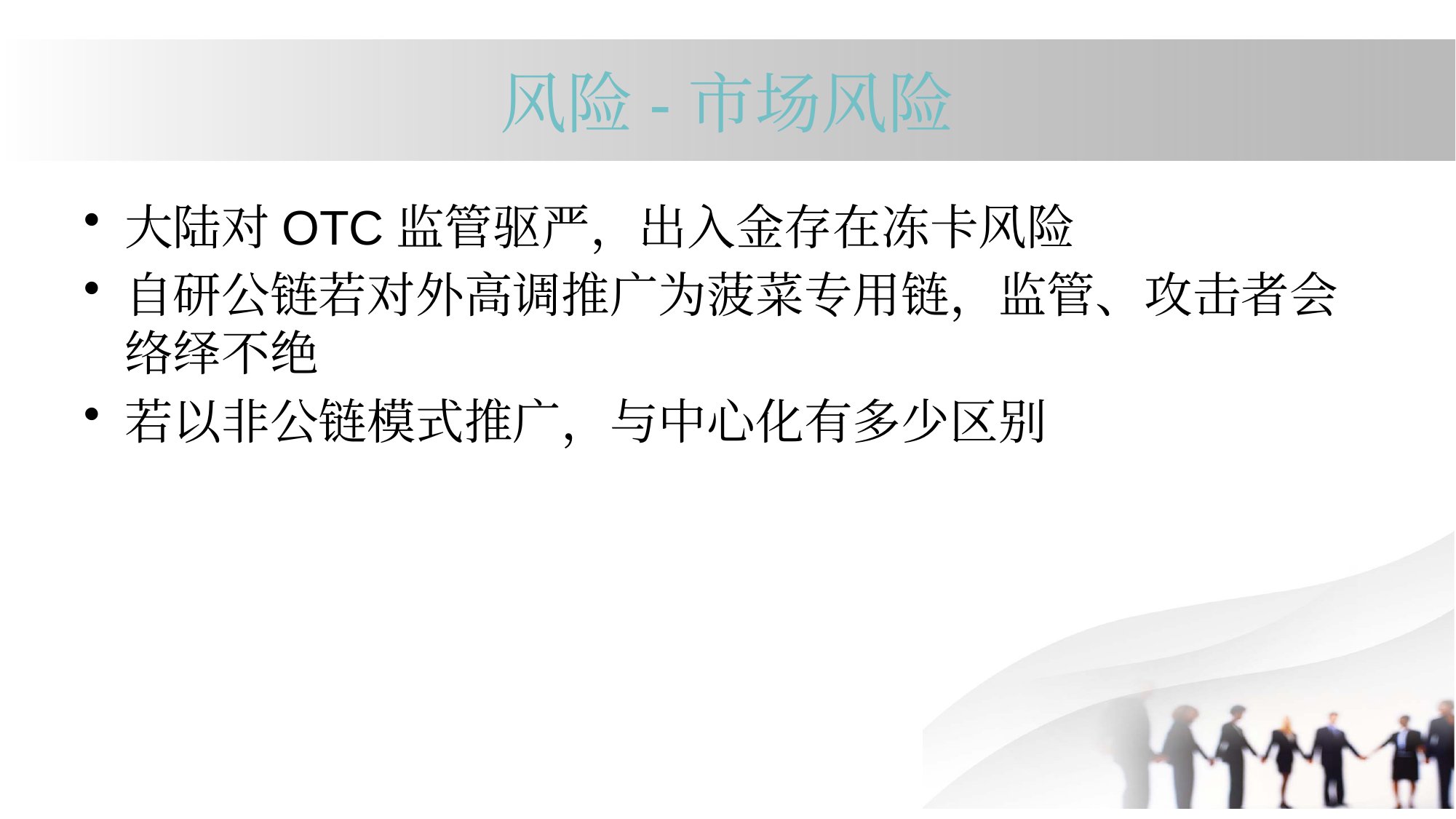

# 风险-市场风险
大陆对OTC监管驱严，出入金存在冻卡风险
自研公链若对外高调推广为菠菜专用链，监管、攻击者会络绎不绝
若以非公链模式推广，与中心化有多少区别